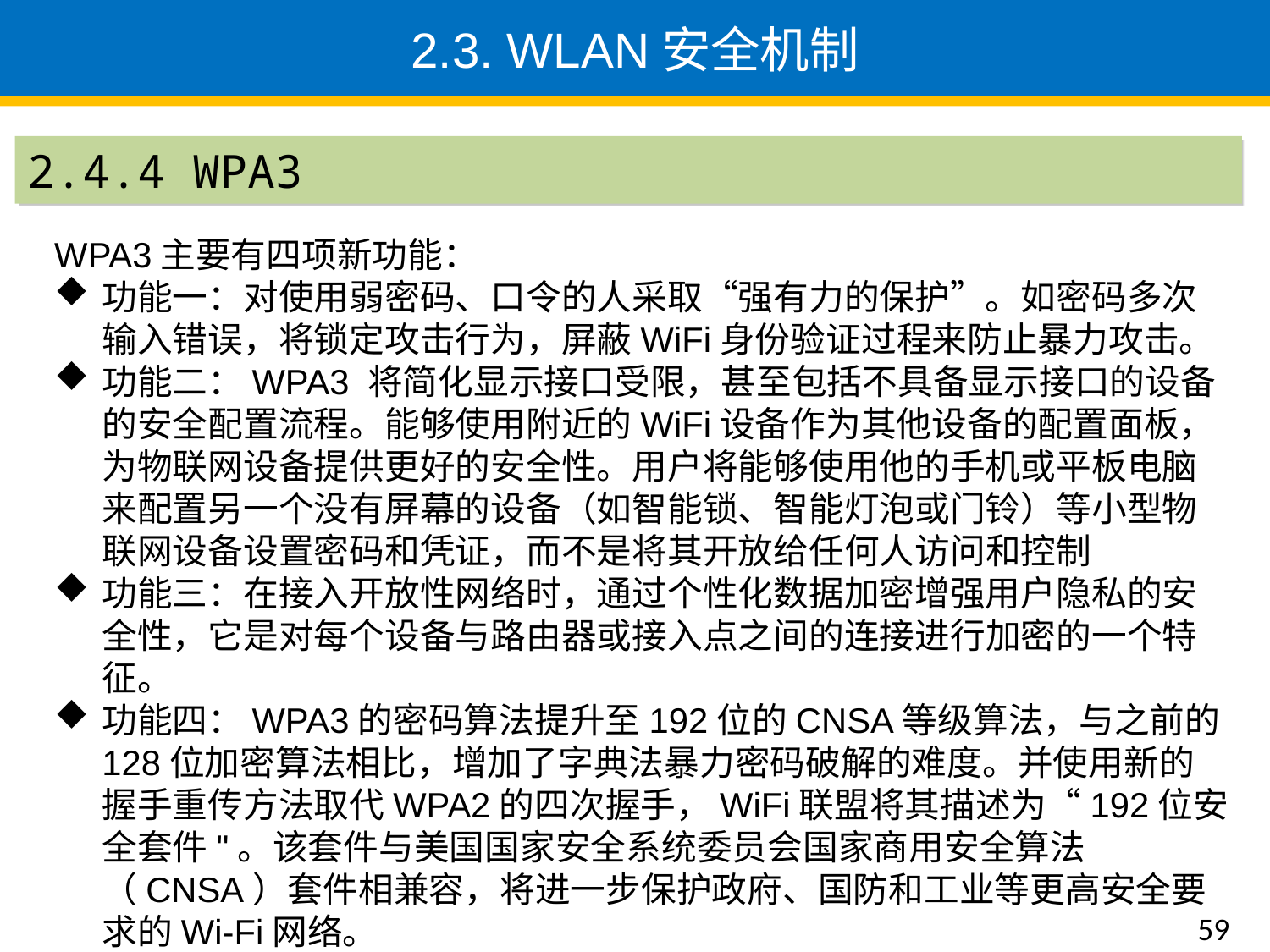

# 2.3. WLAN安全机制
2.4.4 WPA3
WPA3主要有四项新功能：
功能一：对使用弱密码、口令的人采取“强有力的保护”。如密码多次输入错误，将锁定攻击行为，屏蔽WiFi身份验证过程来防止暴力攻击。
功能二：WPA3 将简化显示接口受限，甚至包括不具备显示接口的设备的安全配置流程。能够使用附近的WiFi设备作为其他设备的配置面板，为物联网设备提供更好的安全性。用户将能够使用他的手机或平板电脑来配置另一个没有屏幕的设备（如智能锁、智能灯泡或门铃）等小型物联网设备设置密码和凭证，而不是将其开放给任何人访问和控制
功能三：在接入开放性网络时，通过个性化数据加密增强用户隐私的安全性，它是对每个设备与路由器或接入点之间的连接进行加密的一个特征。
功能四：WPA3的密码算法提升至192位的CNSA等级算法，与之前的128位加密算法相比，增加了字典法暴力密码破解的难度。并使用新的握手重传方法取代WPA2的四次握手，WiFi联盟将其描述为“192位安全套件"。该套件与美国国家安全系统委员会国家商用安全算法（CNSA）套件相兼容，将进一步保护政府、国防和工业等更高安全要求的Wi-Fi网络。
59